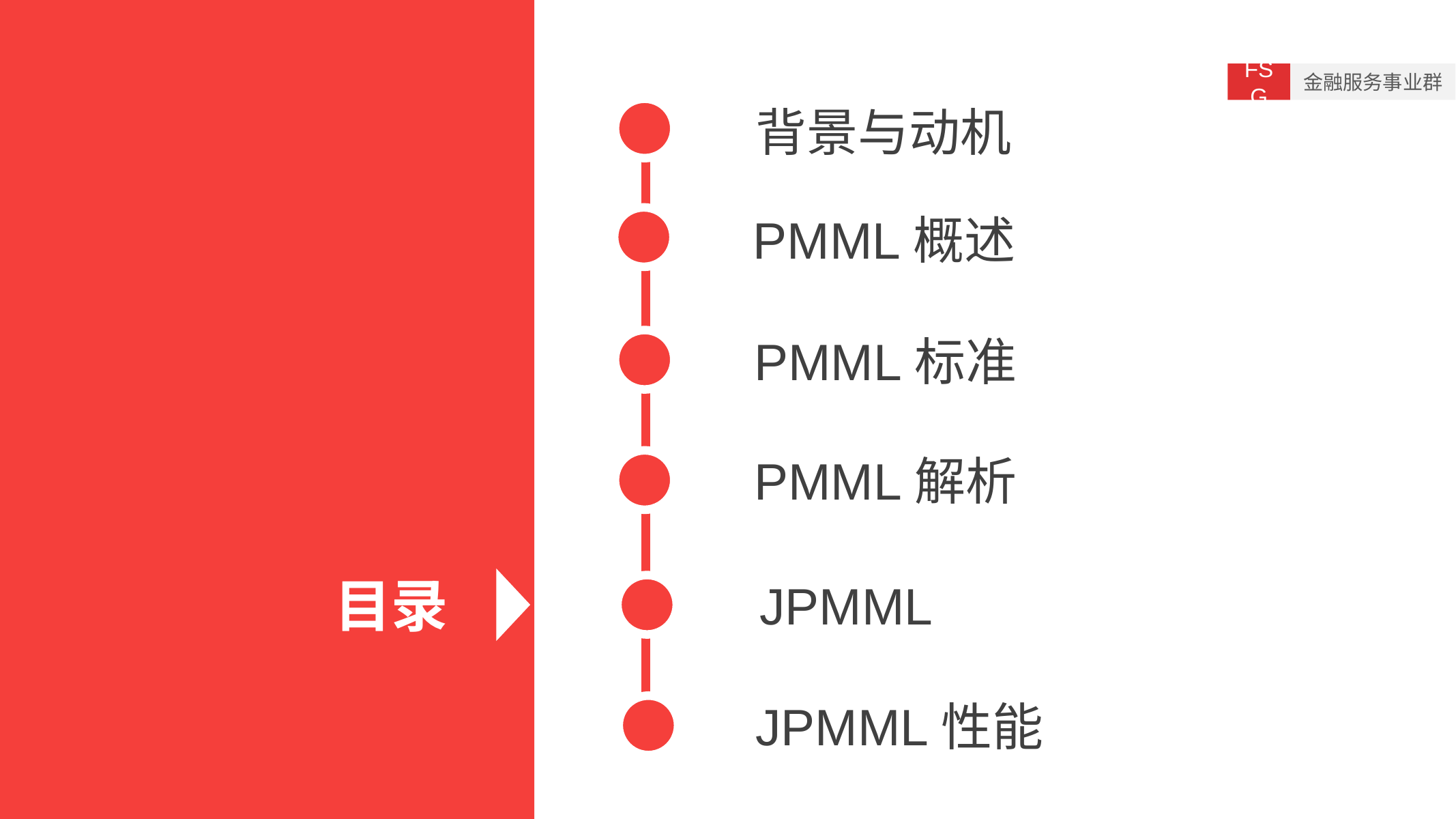

背景与动机

PMML概述

PMML标准

PMML解析

目录

JPMML

JPMML性能